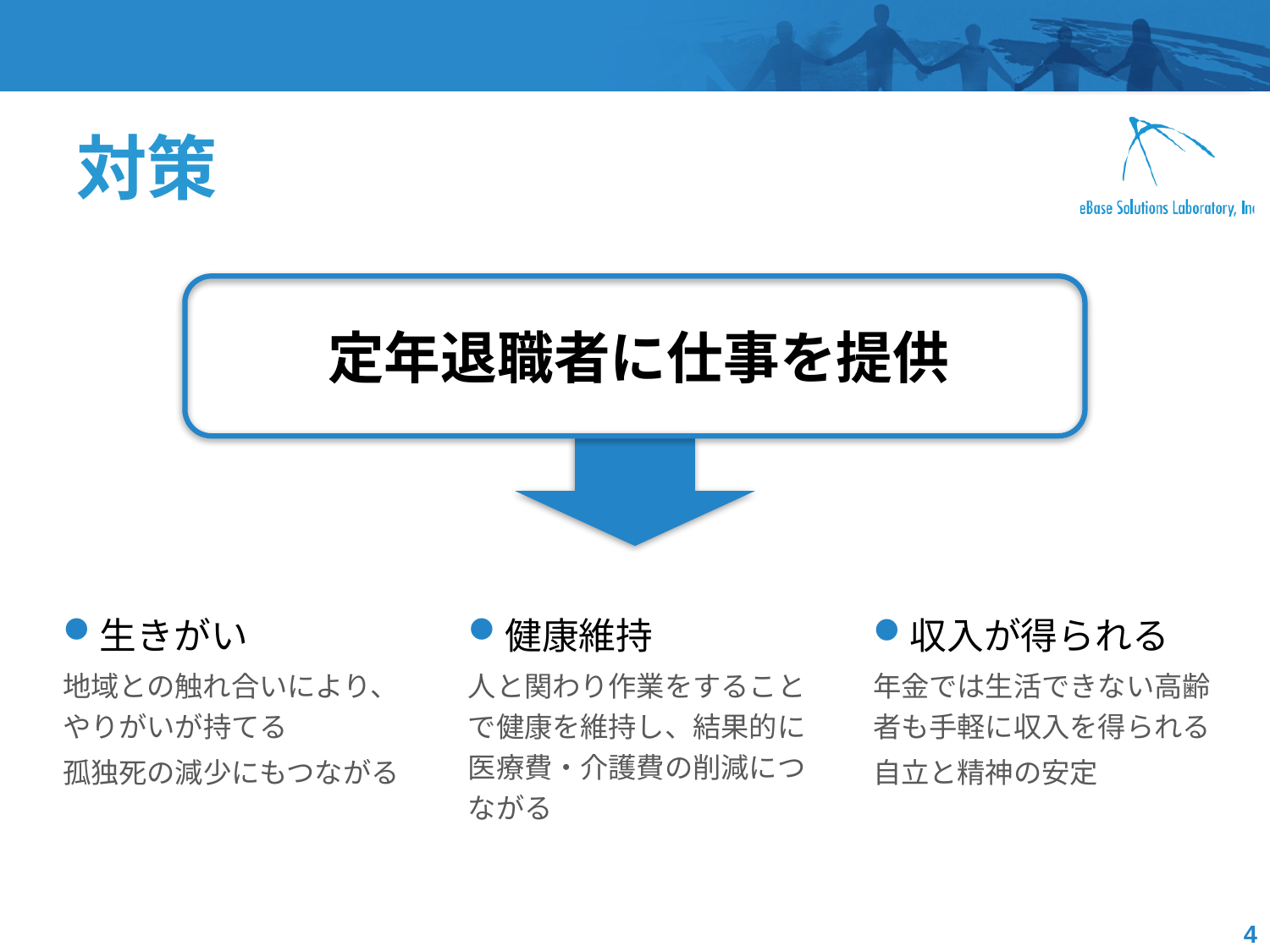

# 対策

定年退職者に仕事を提供

生きがい
地域との触れ合いにより、やりがいが持てる
孤独死の減少にもつながる
健康維持
人と関わり作業をすることで健康を維持し、結果的に医療費・介護費の削減につながる
収入が得られる
年金では生活できない高齢者も手軽に収入を得られる
自立と精神の安定
4